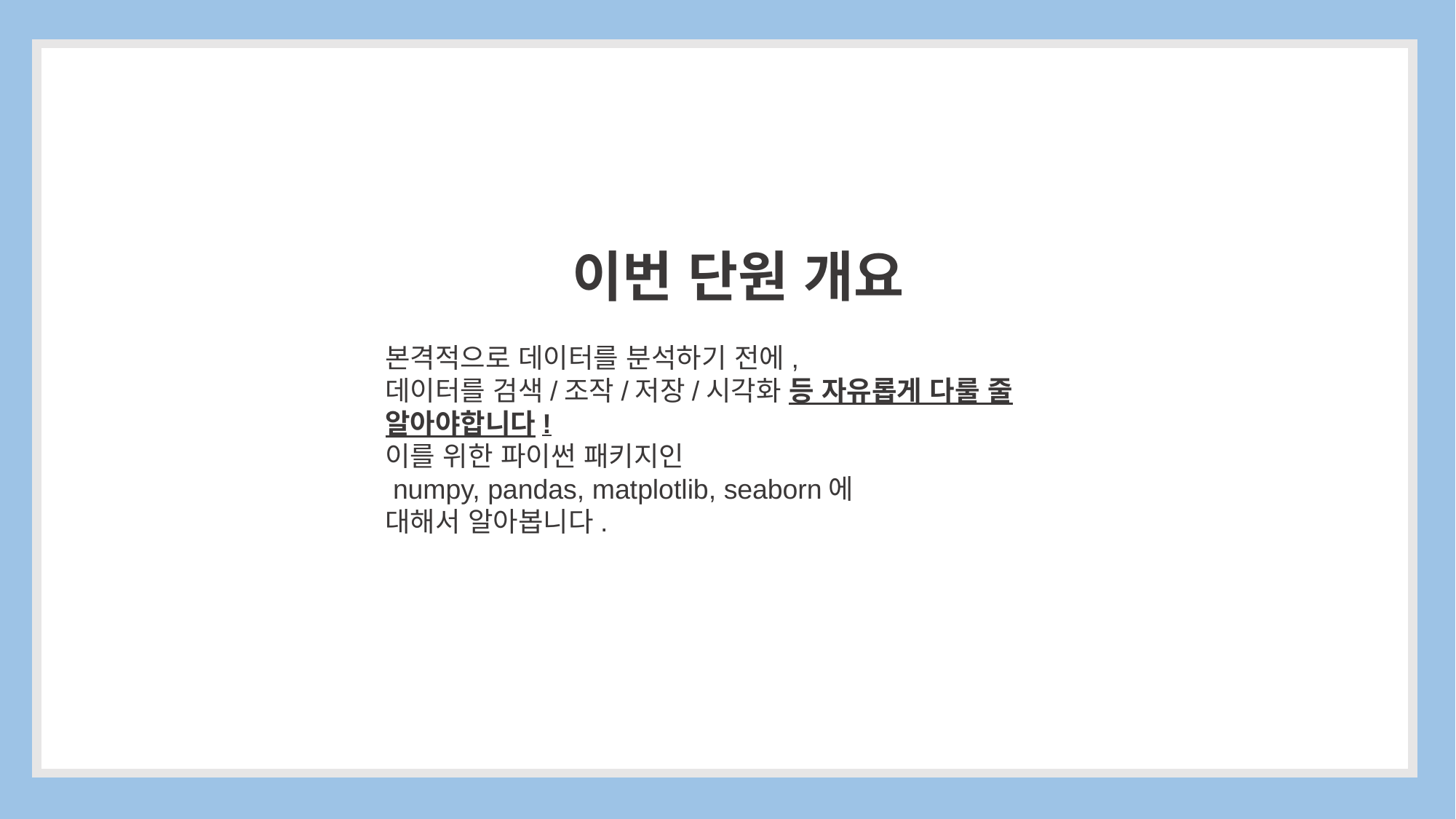

이번 단원 개요

본격적으로 데이터를 분석하기 전에,
데이터를 검색/조작/저장/시각화 등 자유롭게 다룰 줄 알아야합니다!
이를 위한 파이썬 패키지인
 numpy, pandas, matplotlib, seaborn에
대해서 알아봅니다.